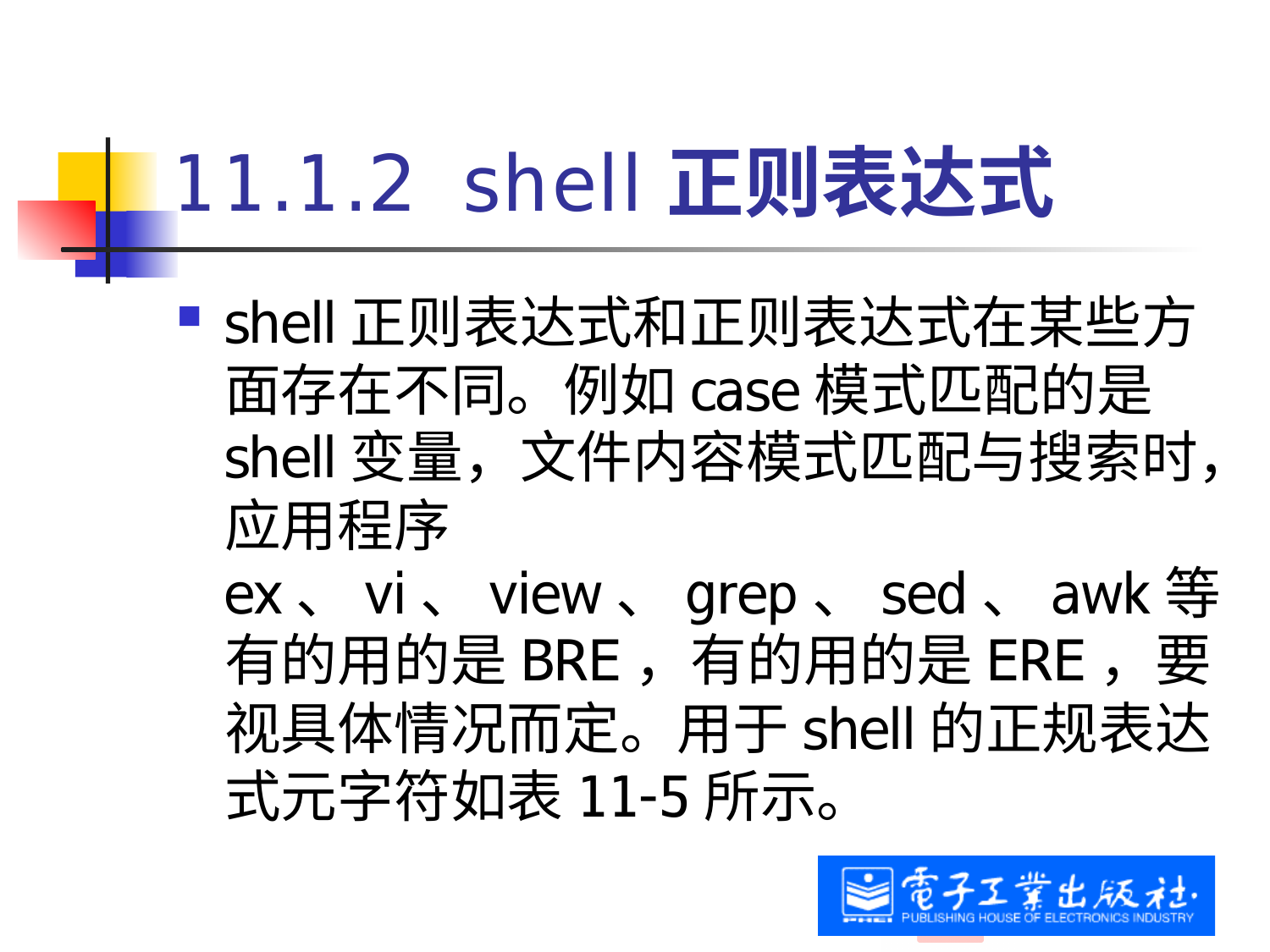

# 11.1.2  shell正则表达式
shell正则表达式和正则表达式在某些方面存在不同。例如case模式匹配的是shell变量，文件内容模式匹配与搜索时，应用程序ex、vi、view、grep、sed、awk等有的用的是BRE，有的用的是ERE，要视具体情况而定。用于shell的正规表达式元字符如表11-5所示。